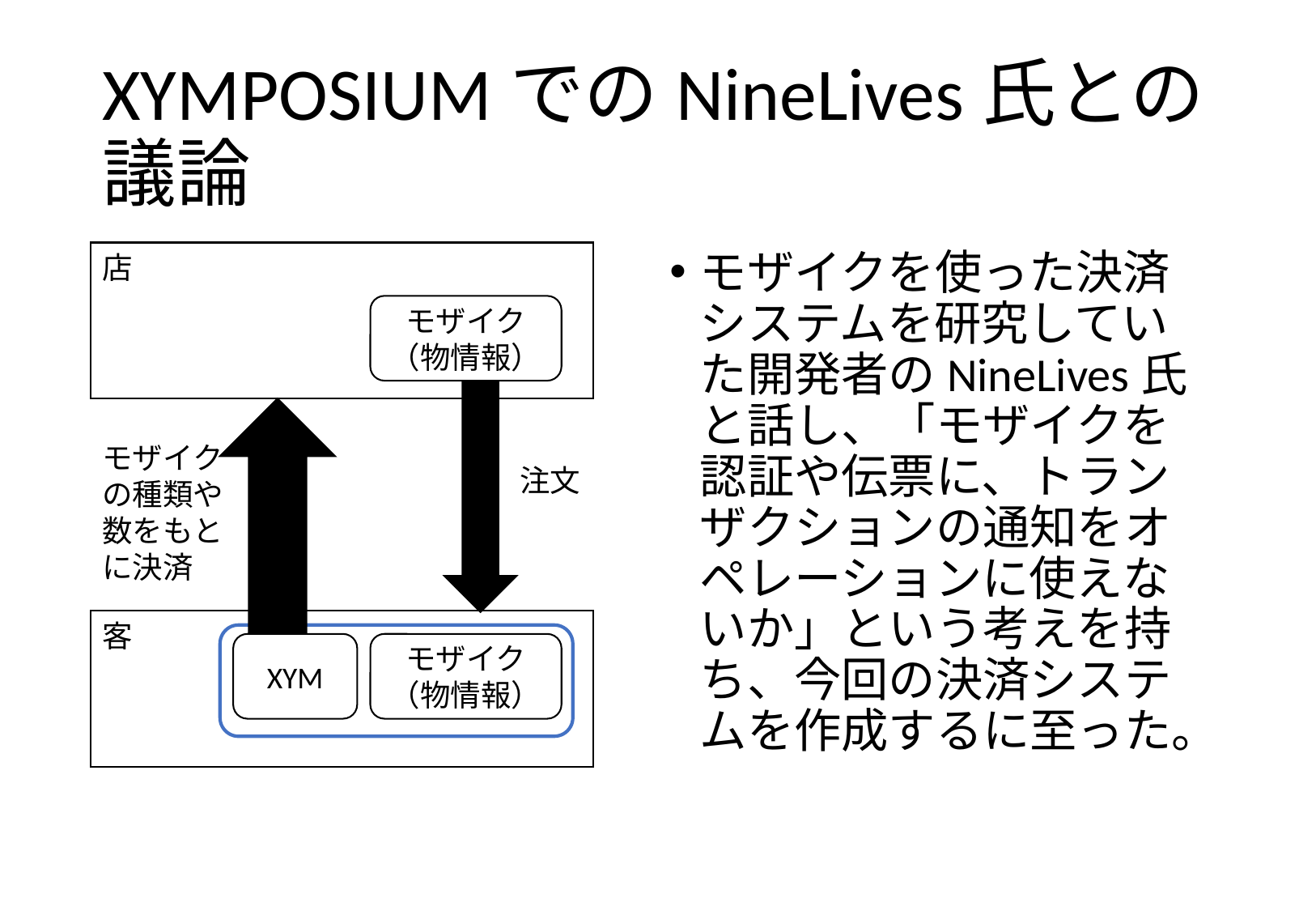

# XYMPOSIUMでのNineLives氏との議論
店
モザイクを使った決済システムを研究していた開発者のNineLives氏と話し、「モザイクを認証や伝票に、トランザクションの通知をオペレーションに使えないか」という考えを持ち、今回の決済システムを作成するに至った。
モザイク
（物情報）

モザイクの種類や数をもとに決済
注文
客

XYM
モザイク
（物情報）